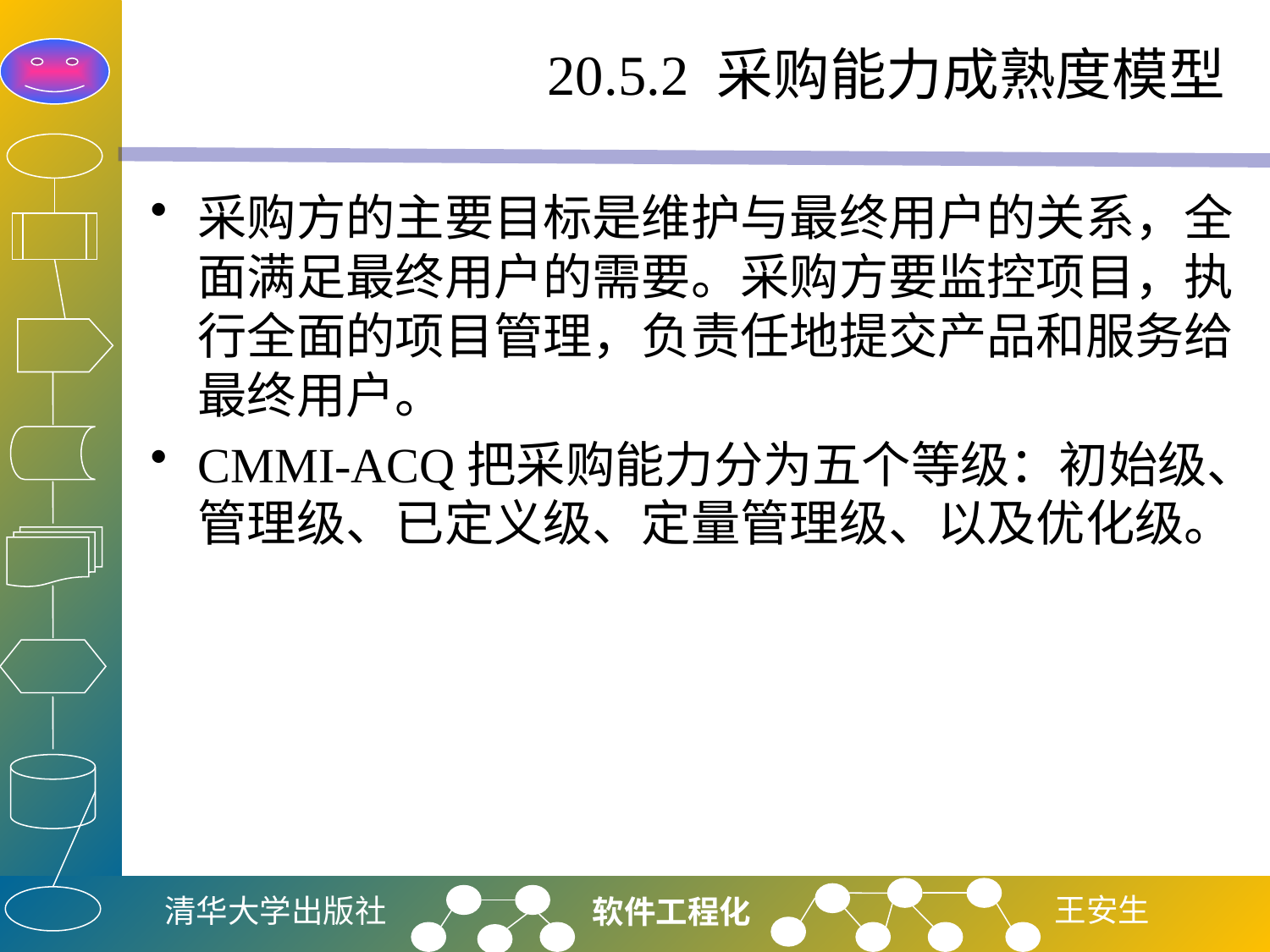

# 20.5.2 采购能力成熟度模型
采购方的主要目标是维护与最终用户的关系，全面满足最终用户的需要。采购方要监控项目，执行全面的项目管理，负责任地提交产品和服务给最终用户。
CMMI-ACQ把采购能力分为五个等级：初始级、管理级、已定义级、定量管理级、以及优化级。